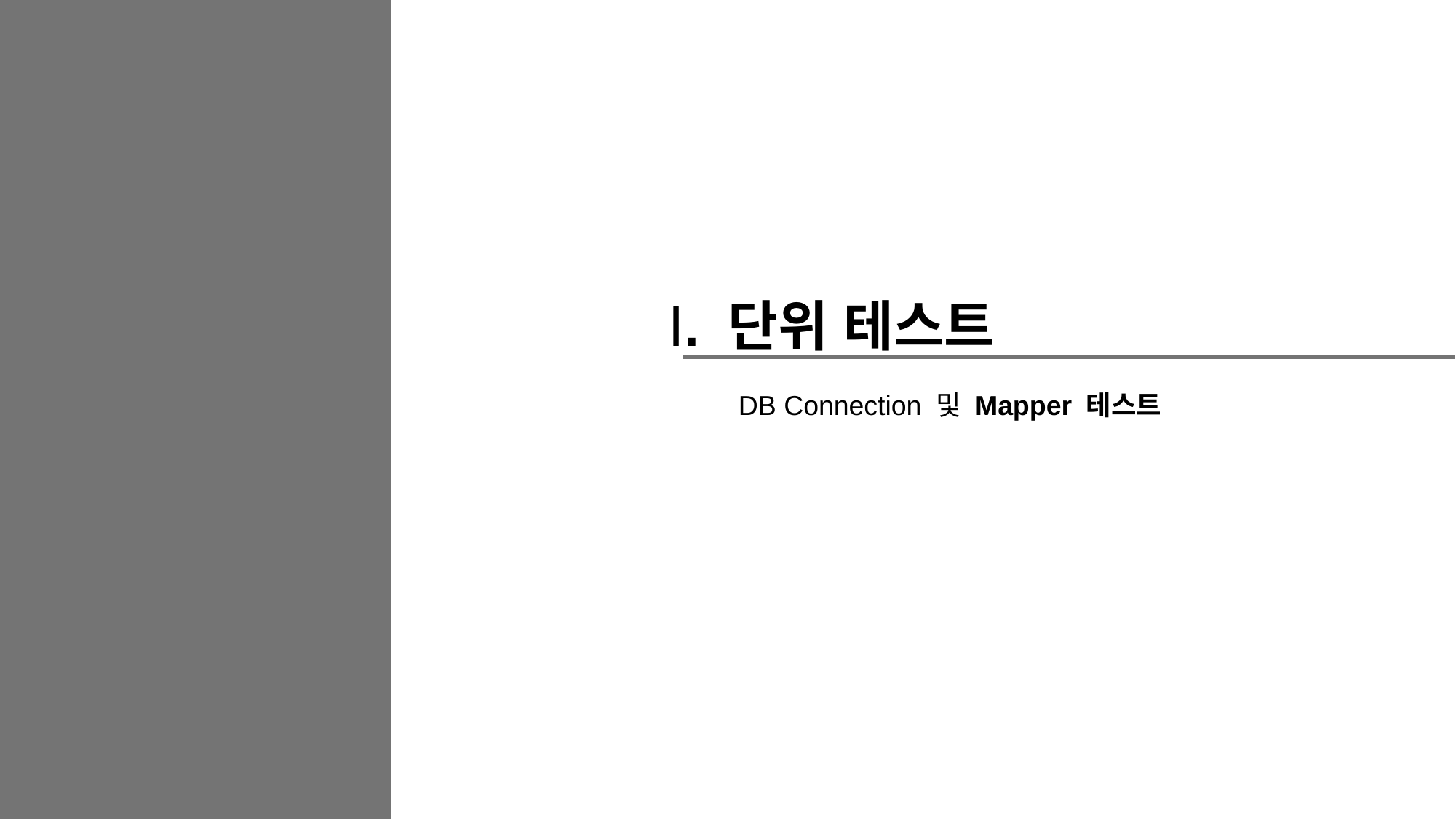

# Ⅰ. 단위 테스트
DB Connection 및 Mapper 테스트